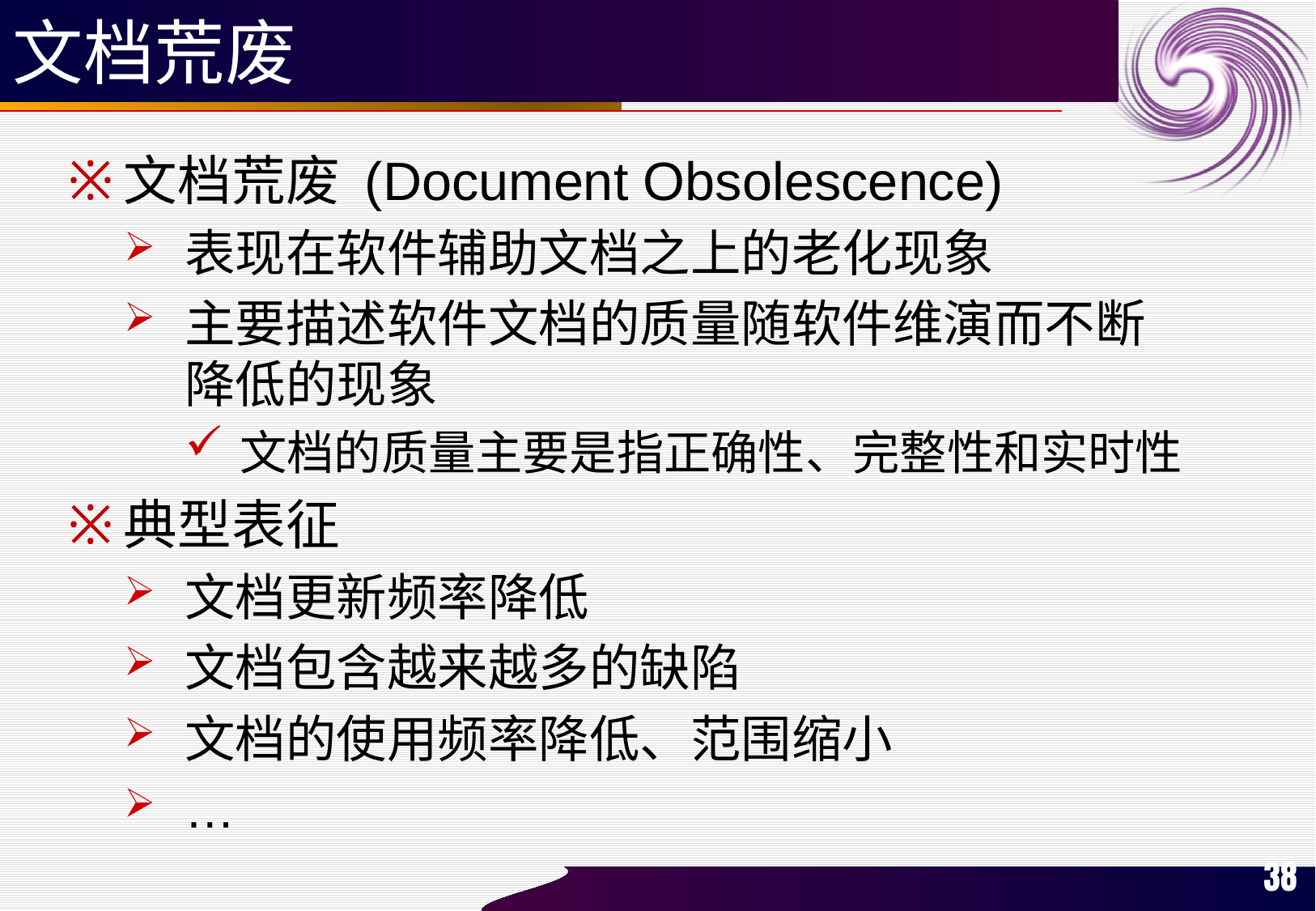

# 文档荒废
文档荒废 (Document Obsolescence)
表现在软件辅助文档之上的老化现象
主要描述软件文档的质量随软件维演而不断
降低的现象
文档的质量主要是指正确性、完整性和实时性
典型表征
文档更新频率降低
文档包含越来越多的缺陷
文档的使用频率降低、范围缩小
…
38